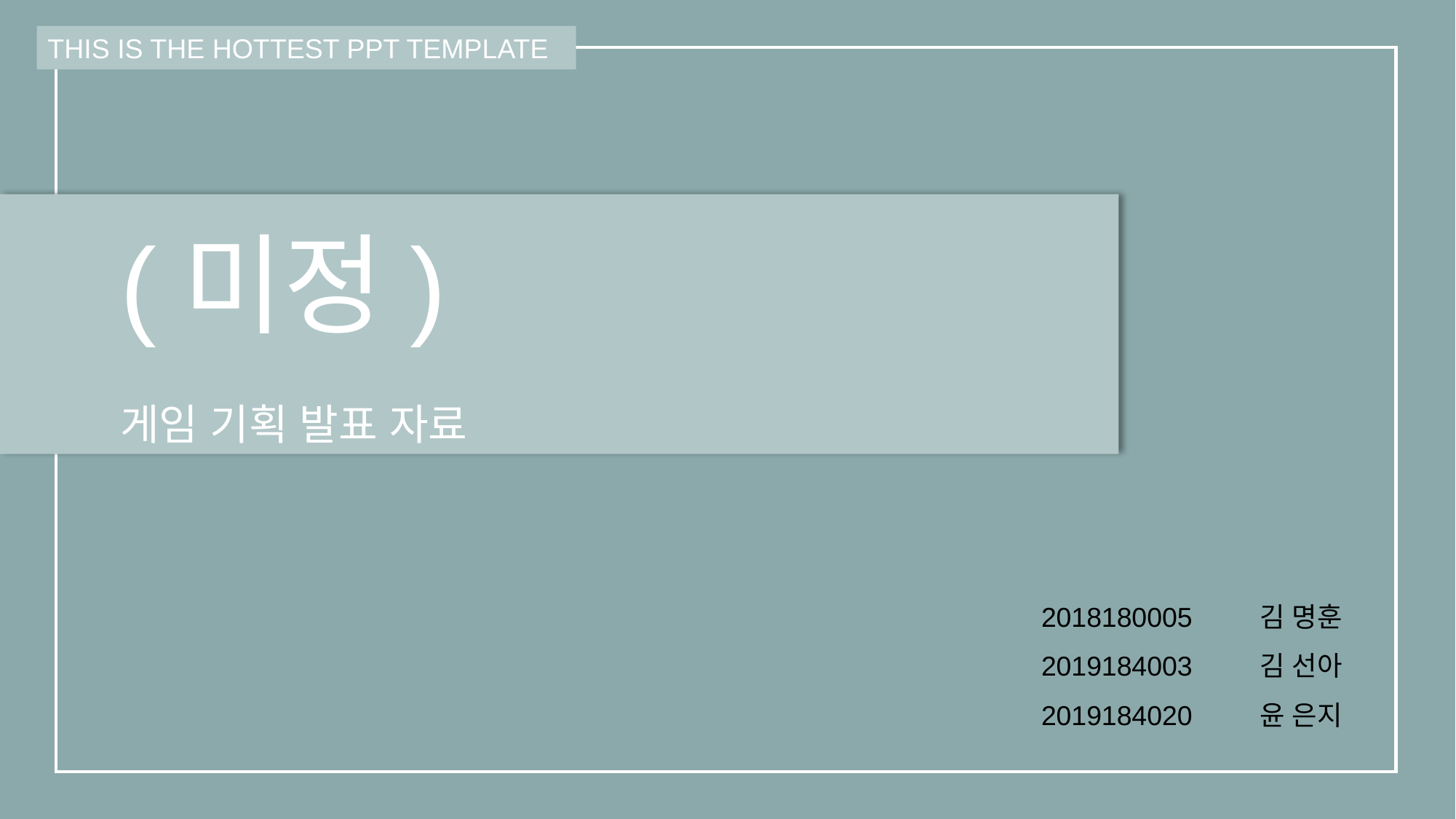

THIS IS THE HOTTEST PPT TEMPLATE

(미정)
게임 기획 발표 자료
2018180005	김 명훈
2019184003	김 선아
2019184020	윤 은지